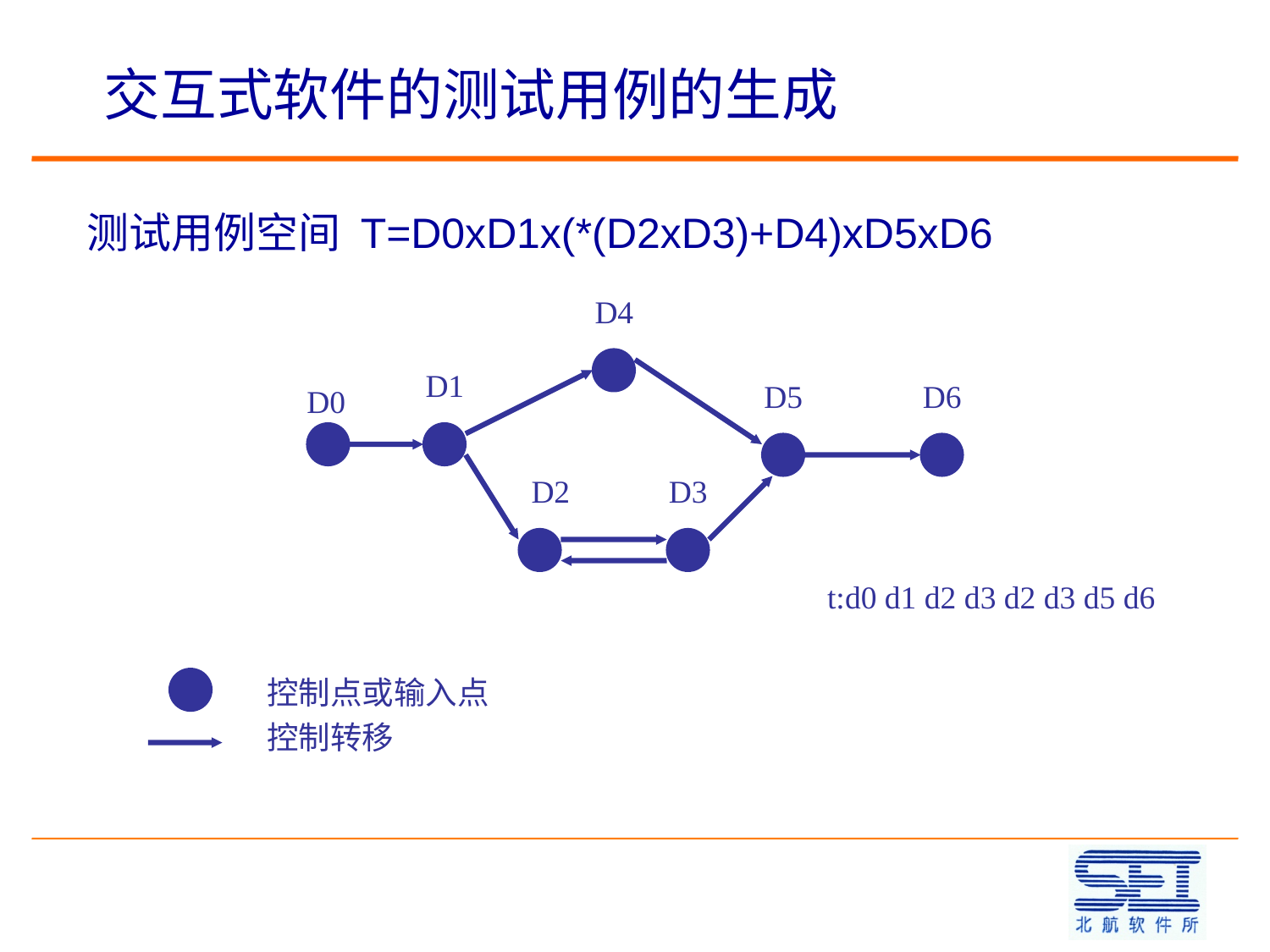

# 交互式软件的测试用例的生成
测试用例空间 T=D0xD1x(*(D2xD3)+D4)xD5xD6
D4

D1
D5
D6
D0
D2
D3
t:d0 d1 d2 d3 d2 d3 d5 d6
控制点或输入点

控制转移